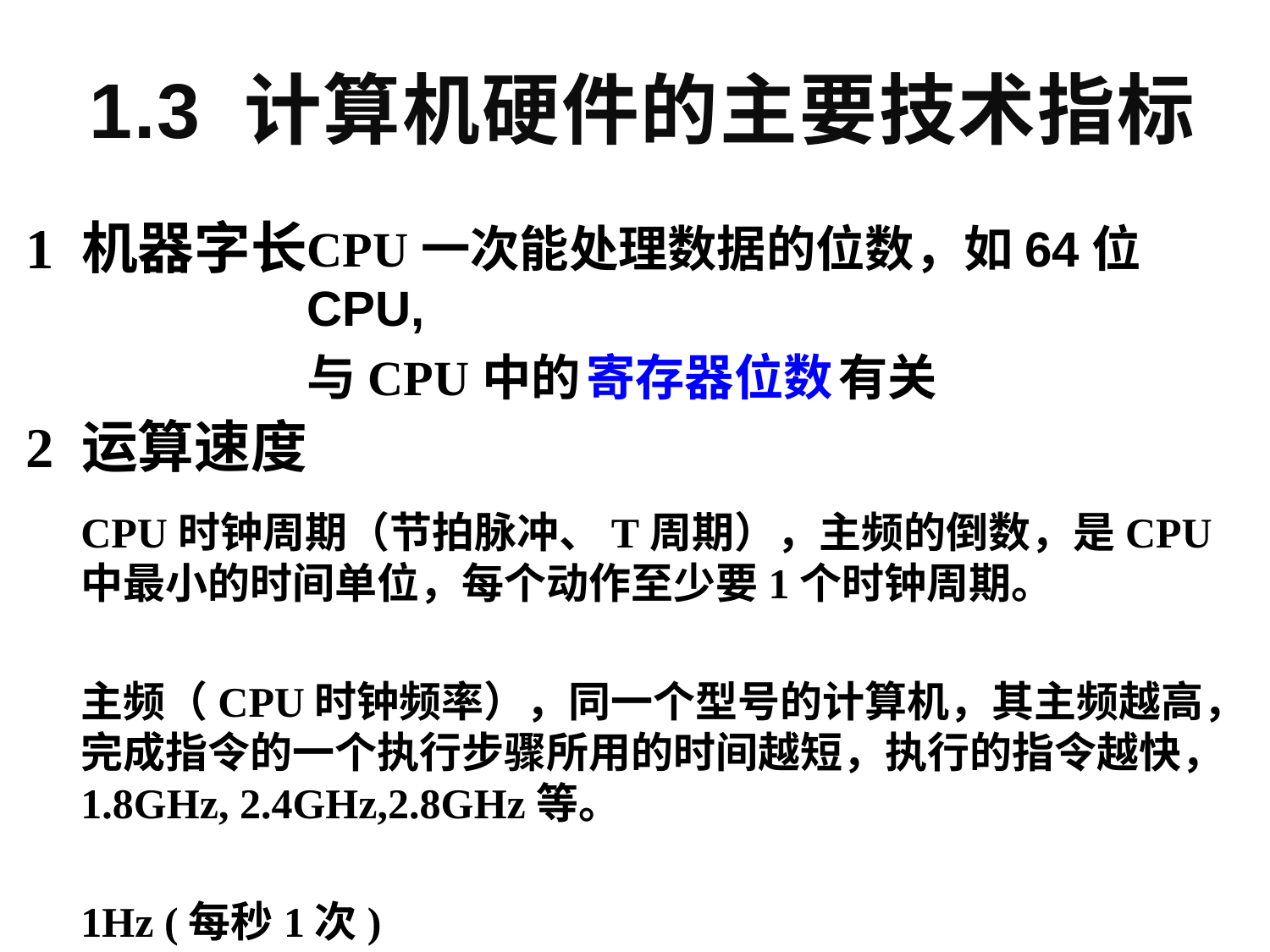

1.3 计算机硬件的主要技术指标
1 机器字长
CPU 一次能处理数据的位数，如64位CPU,
与 CPU 中的 寄存器位数 有关
2 运算速度
CPU时钟周期（节拍脉冲、T周期），主频的倒数，是CPU中最小的时间单位，每个动作至少要1个时钟周期。

主频（CPU时钟频率），同一个型号的计算机，其主频越高，完成指令的一个执行步骤所用的时间越短，执行的指令越快，1.8GHz, 2.4GHz,2.8GHz等。

1Hz (每秒1次)